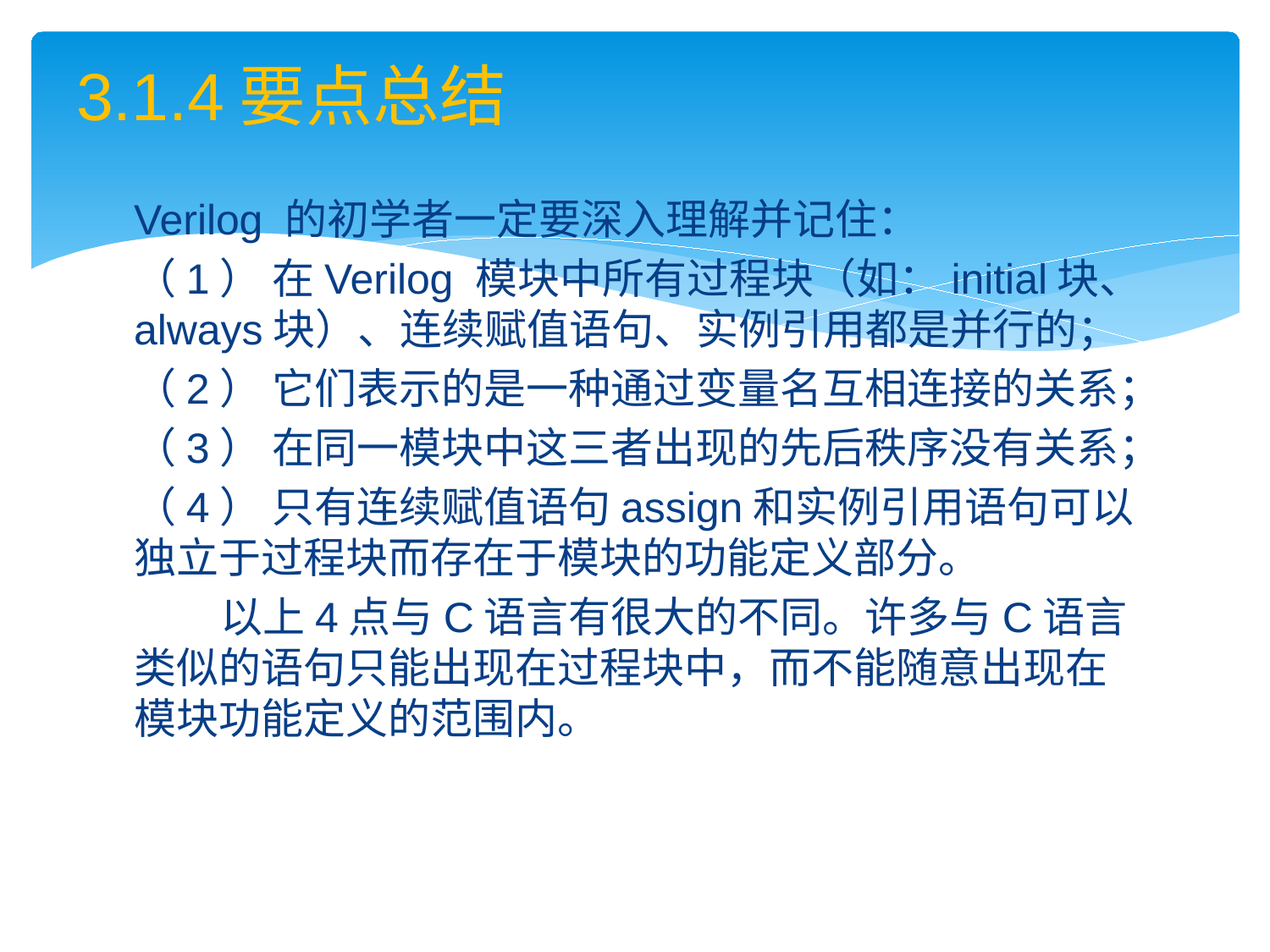

# 3.1.4要点总结
Verilog 的初学者一定要深入理解并记住：
（1） 在Verilog 模块中所有过程块（如：initial块、always块）、连续赋值语句、实例引用都是并行的；
（2） 它们表示的是一种通过变量名互相连接的关系；
（3） 在同一模块中这三者出现的先后秩序没有关系；
（4） 只有连续赋值语句assign和实例引用语句可以独立于过程块而存在于模块的功能定义部分。
        以上4点与C语言有很大的不同。许多与C语言类似的语句只能出现在过程块中，而不能随意出现在模块功能定义的范围内。